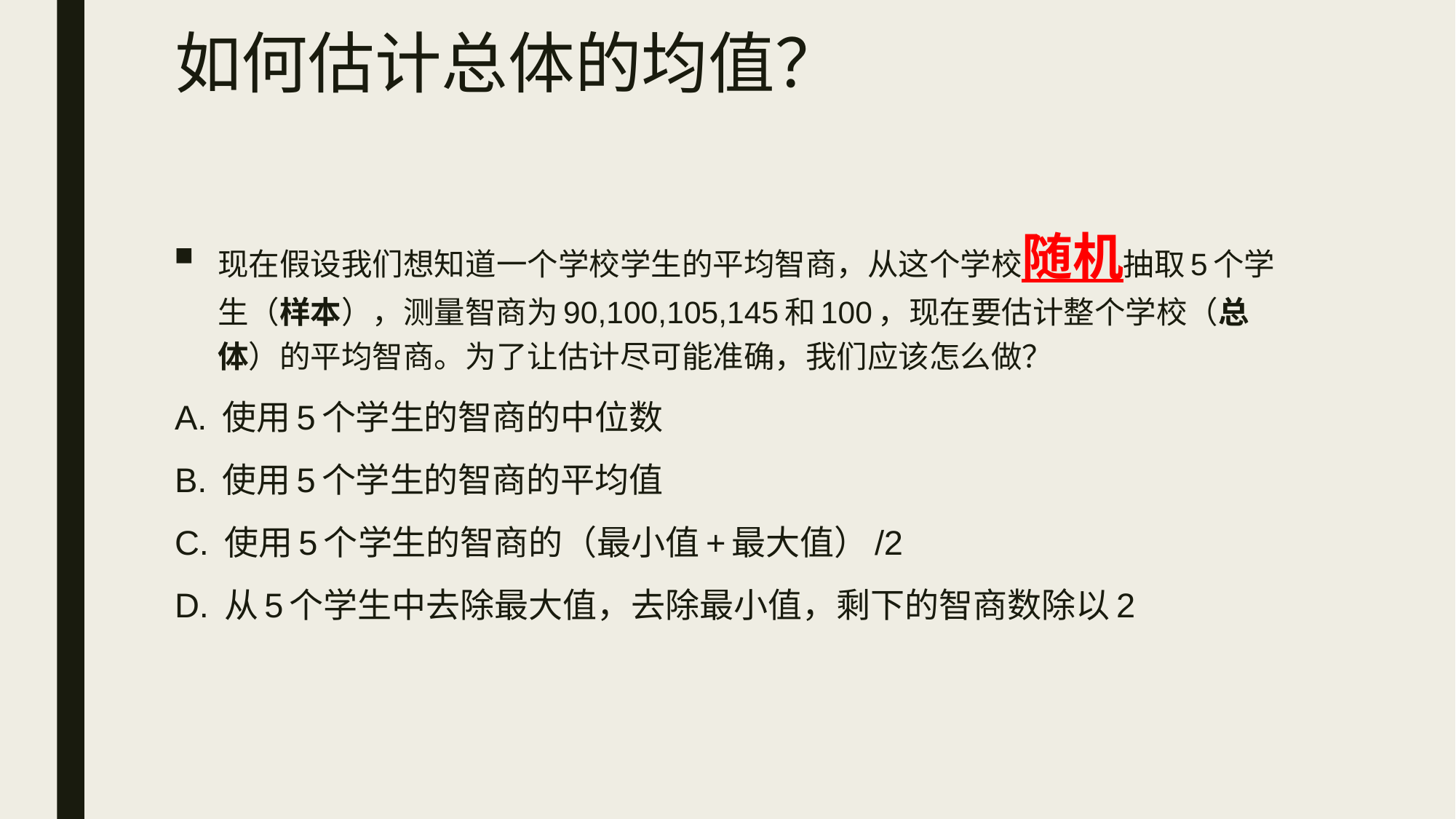

# 如何估计总体的均值？
现在假设我们想知道一个学校学生的平均智商，从这个学校随机抽取5个学生（样本），测量智商为90,100,105,145和100，现在要估计整个学校（总体）的平均智商。为了让估计尽可能准确，我们应该怎么做？
A. 使用5个学生的智商的中位数
B. 使用5个学生的智商的平均值
C. 使用5个学生的智商的（最小值+最大值）/2
D. 从5个学生中去除最大值，去除最小值，剩下的智商数除以2